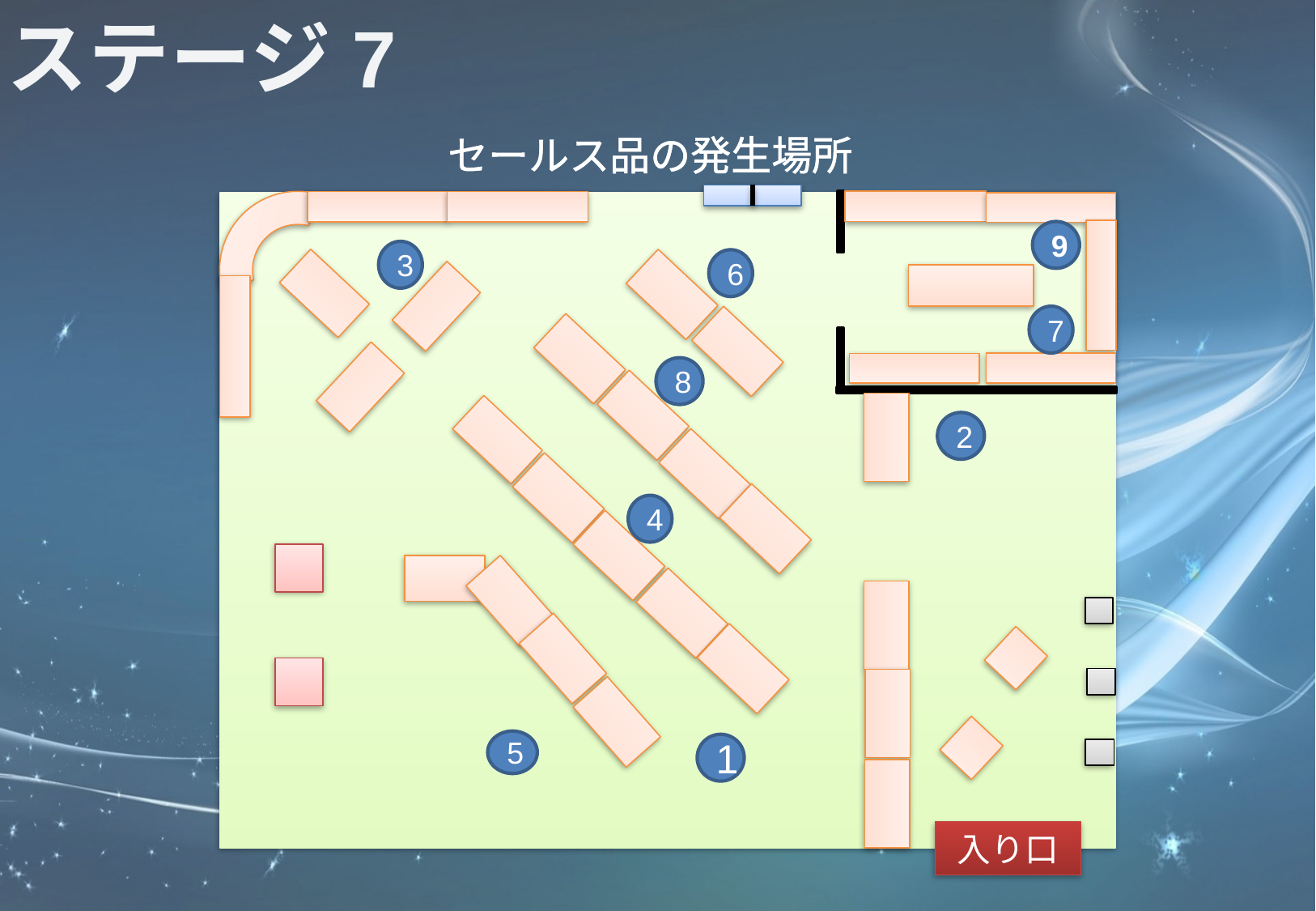

ステージ7
セールス品の発生場所

入り口
9
3
6
7
8
2
4
5
1